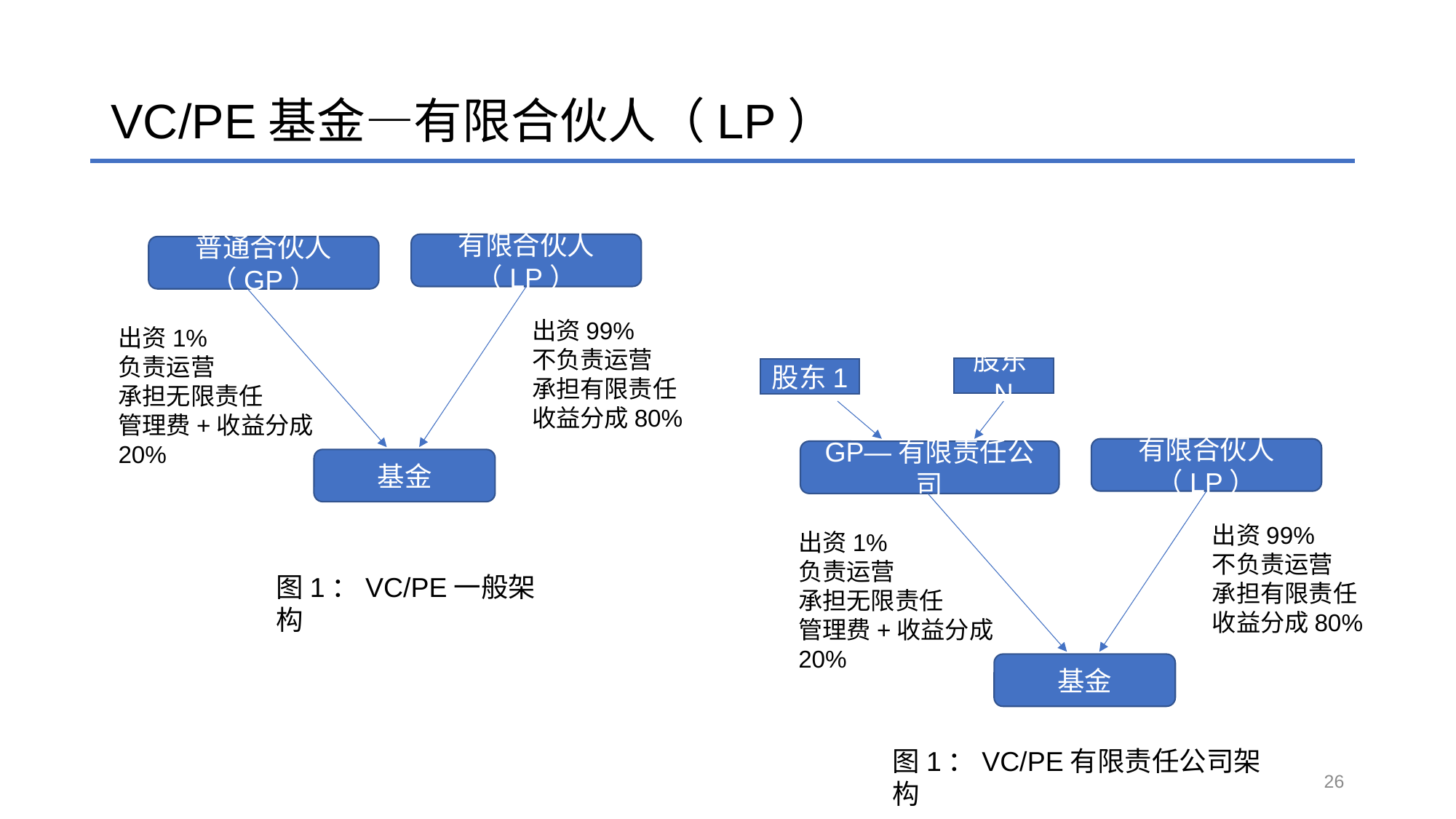

# VC/PE基金—有限合伙人（LP）
有限合伙人（LP）
普通合伙人（GP）
出资99%
不负责运营
承担有限责任
收益分成80%
出资1%
负责运营
承担无限责任
管理费+收益分成20%
基金
股东N
股东1
有限合伙人（LP）
GP—有限责任公司
出资99%
不负责运营
承担有限责任
收益分成80%
出资1%
负责运营
承担无限责任
管理费+收益分成20%
基金
图1：VC/PE一般架构
图1：VC/PE有限责任公司架构
26